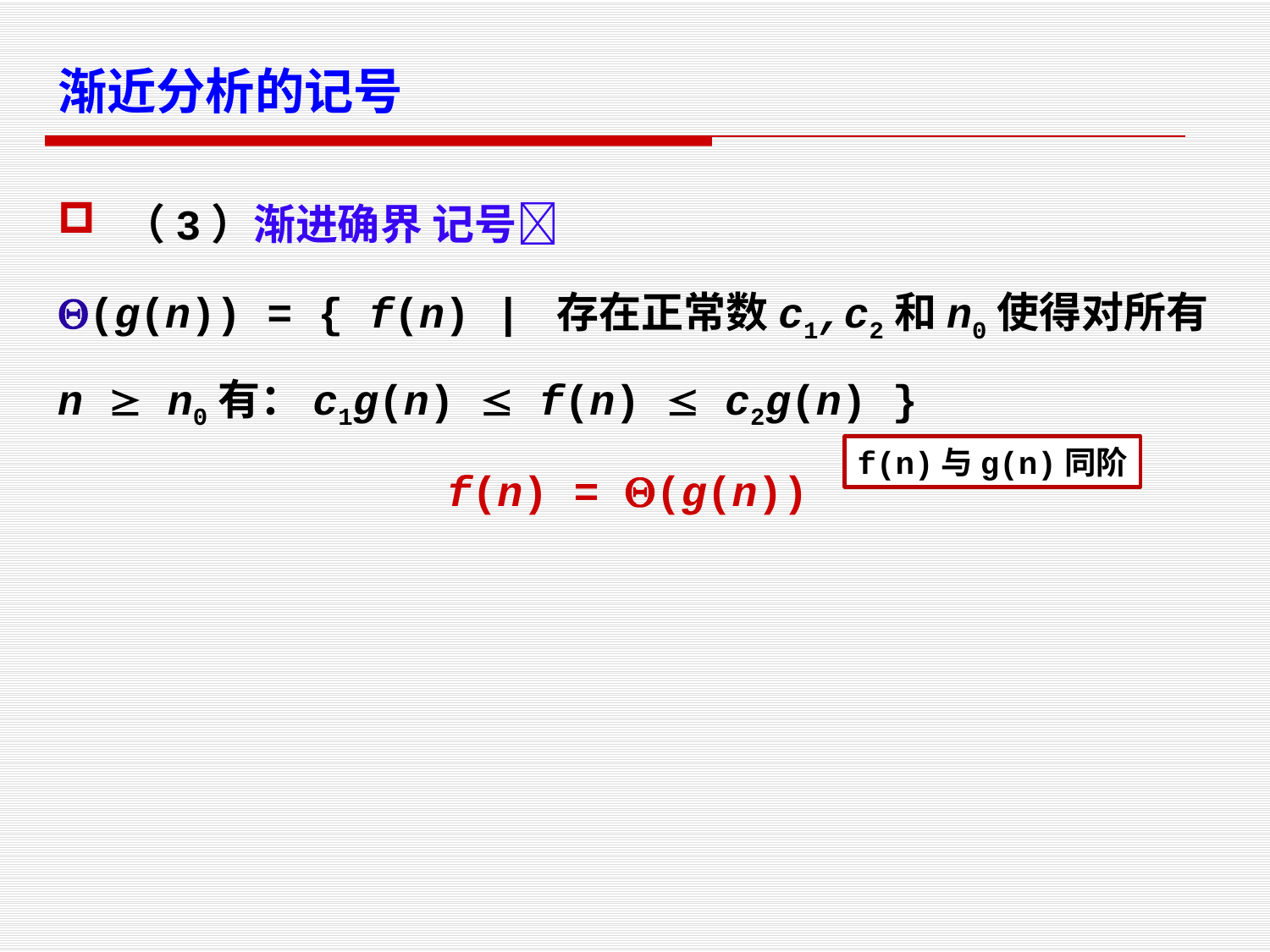

# 渐近分析的记号
（3）渐进确界 记号Θ
Θ(g(n)) = { f(n) | 存在正常数c1,c2和n0使得对所有n ≥ n0有：c1g(n) ≤ f(n) ≤ c2g(n) }
f(n) = Θ(g(n))

f(n)与g(n)同阶